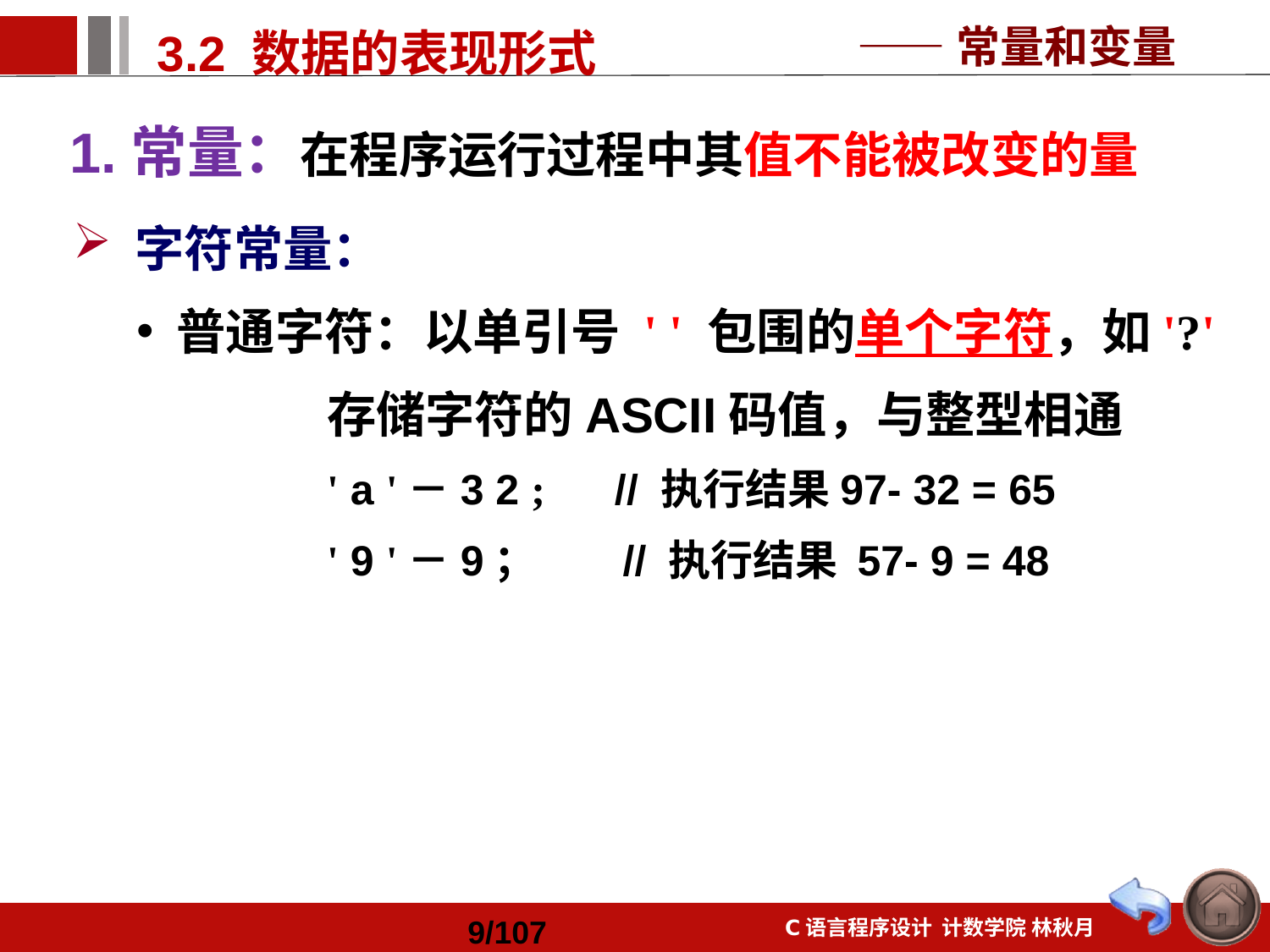

——常量和变量
1.常量：在程序运行过程中其值不能被改变的量
 字符常量：
 普通字符：以单引号 ' ' 包围的单个字符，如'?'
存储字符的ASCII码值，与整型相通
' a '－3 2 ;      // 执行结果97- 32 = 65
' 9 '－9；        // 执行结果 57- 9 = 48